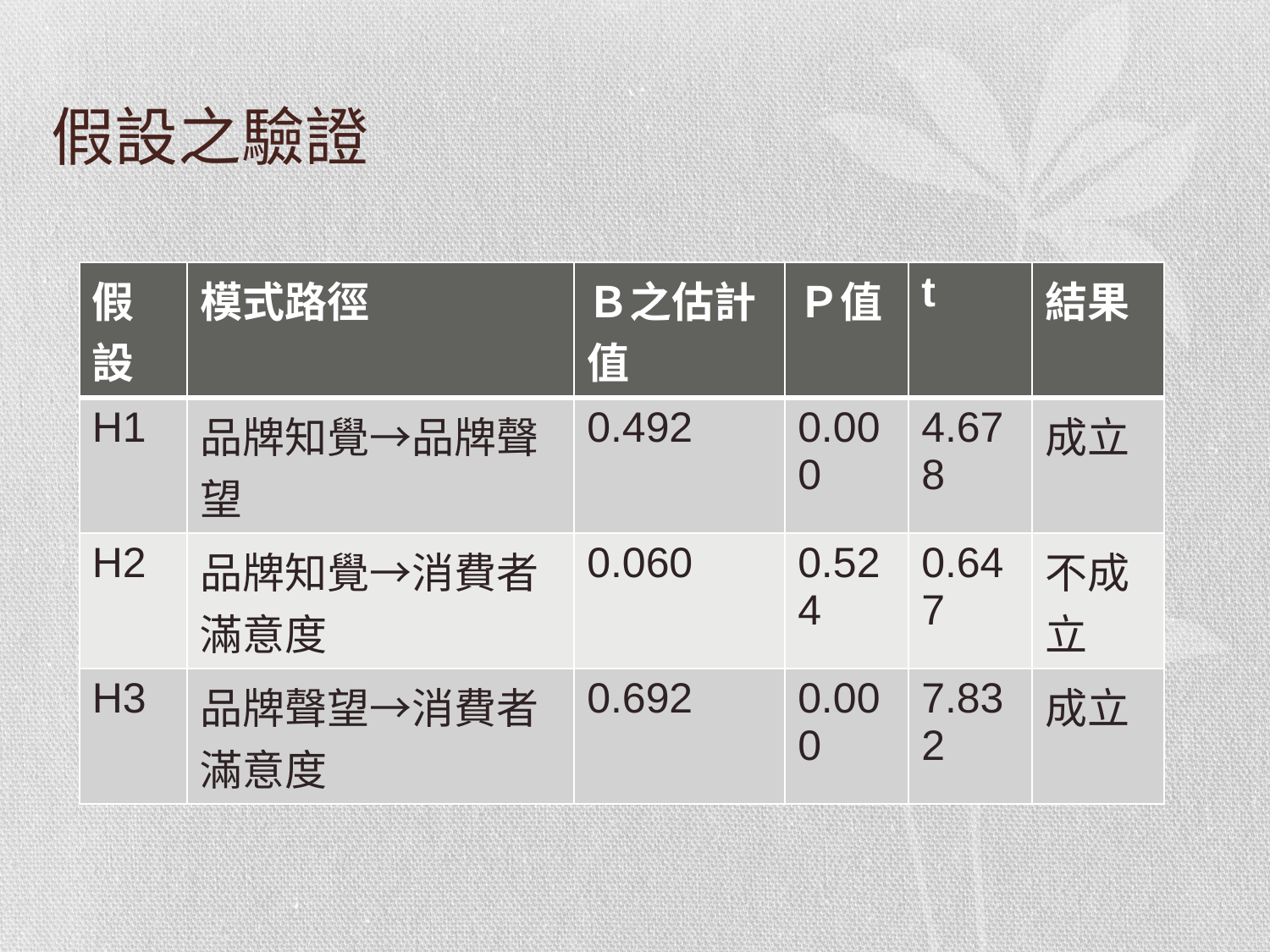

# 假設之驗證
| 假設 | 模式路徑 | Ｂ之估計值 | Ｐ值 | t | 結果 |
| --- | --- | --- | --- | --- | --- |
| H1 | 品牌知覺→品牌聲望 | 0.492 | 0.000 | 4.678 | 成立 |
| H2 | 品牌知覺→消費者滿意度 | 0.060 | 0.524 | 0.647 | 不成立 |
| H3 | 品牌聲望→消費者滿意度 | 0.692 | 0.000 | 7.832 | 成立 |